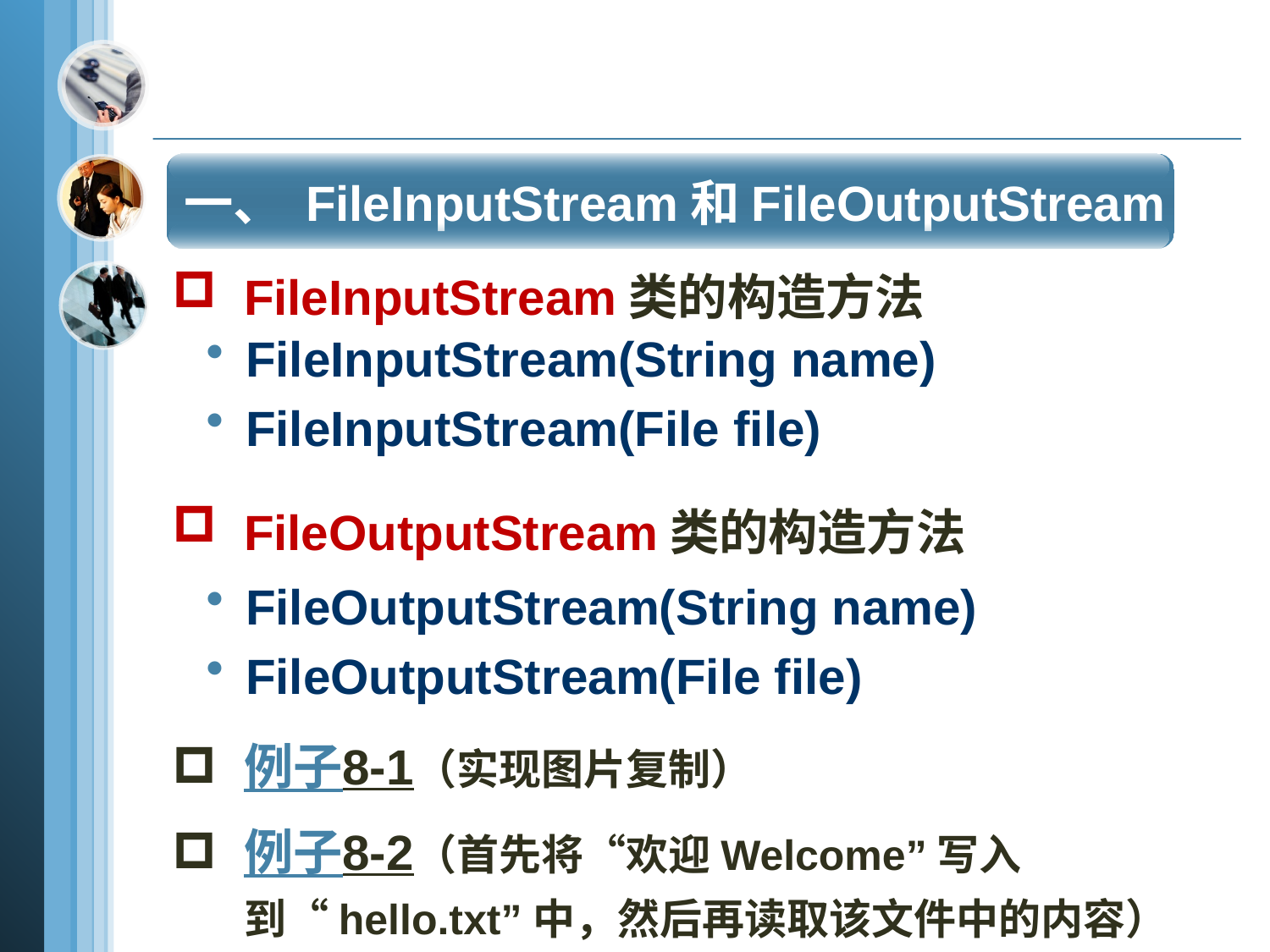

一、 FileInputStream和FileOutputStream

FileInputStream类的构造方法
FileInputStream(String name)
FileInputStream(File file)
FileOutputStream类的构造方法
FileOutputStream(String name)
FileOutputStream(File file)
例子8-1（实现图片复制）
例子8-2（首先将“欢迎Welcome”写入到“hello.txt”中，然后再读取该文件中的内容）